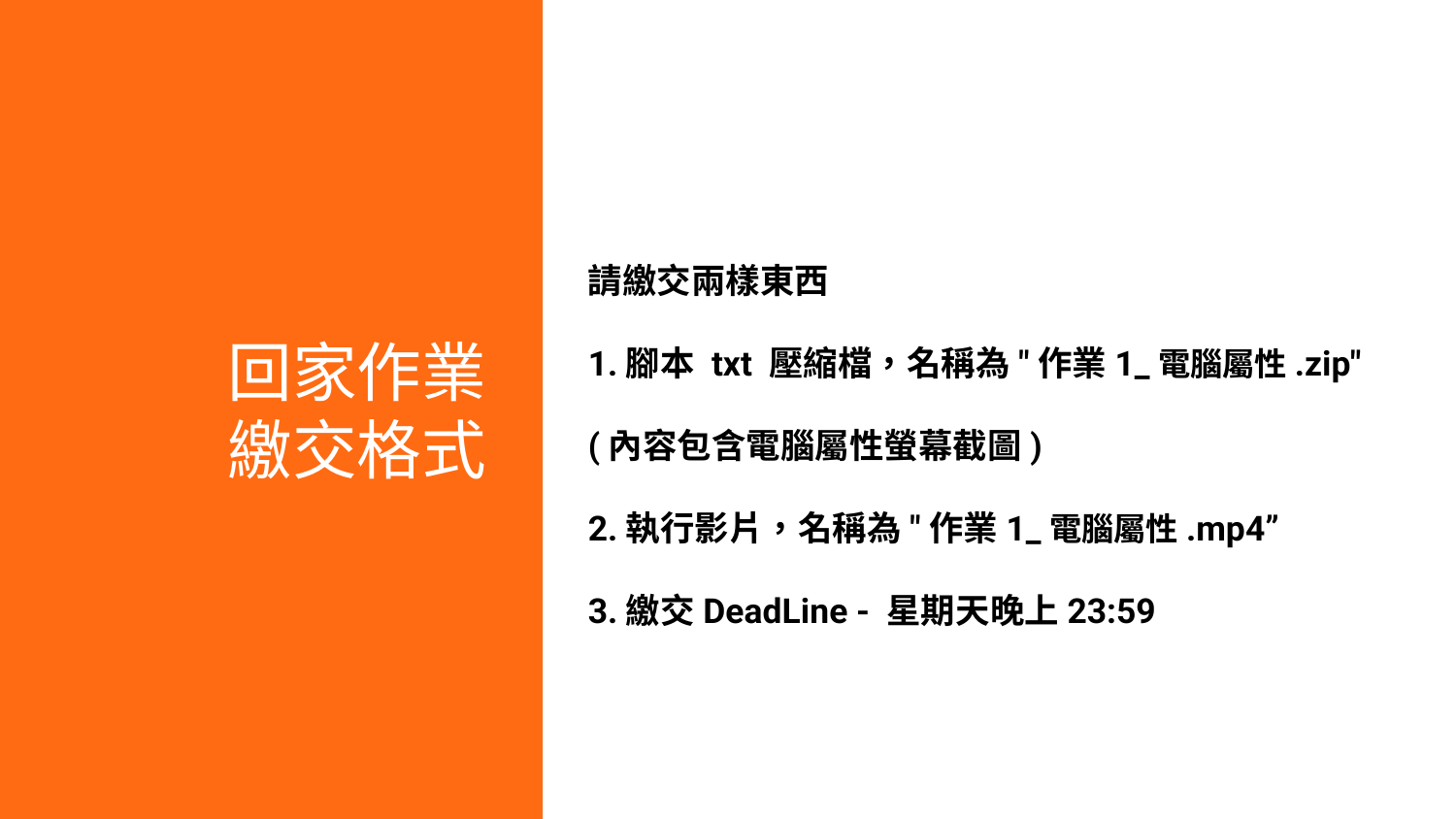

請繳交兩樣東西
1.腳本 txt 壓縮檔，名稱為"作業1_電腦屬性.zip"
(內容包含電腦屬性螢幕截圖)
2.執行影片，名稱為"作業1_電腦屬性.mp4”
3.繳交DeadLine - 星期天晚上23:59
回家作業
繳交格式